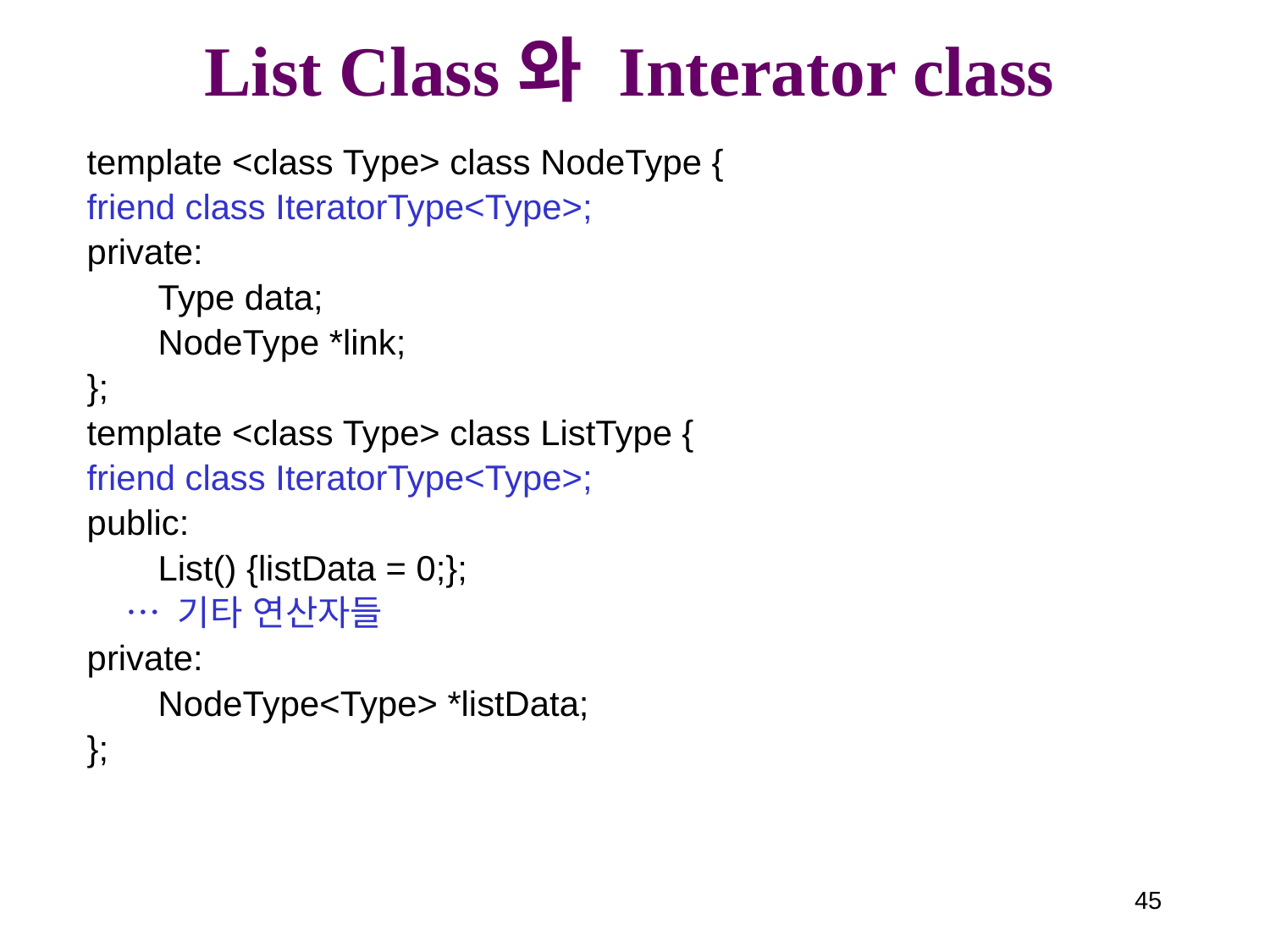

# List Class와 Interator class
template <class Type> class NodeType {
friend class IteratorType<Type>;
private:
        Type data;
        NodeType *link;
};
template <class Type> class ListType {
friend class IteratorType<Type>;
public:
        List() {listData = 0;};
     … 기타 연산자들
private:
        NodeType<Type> *listData;
};

45